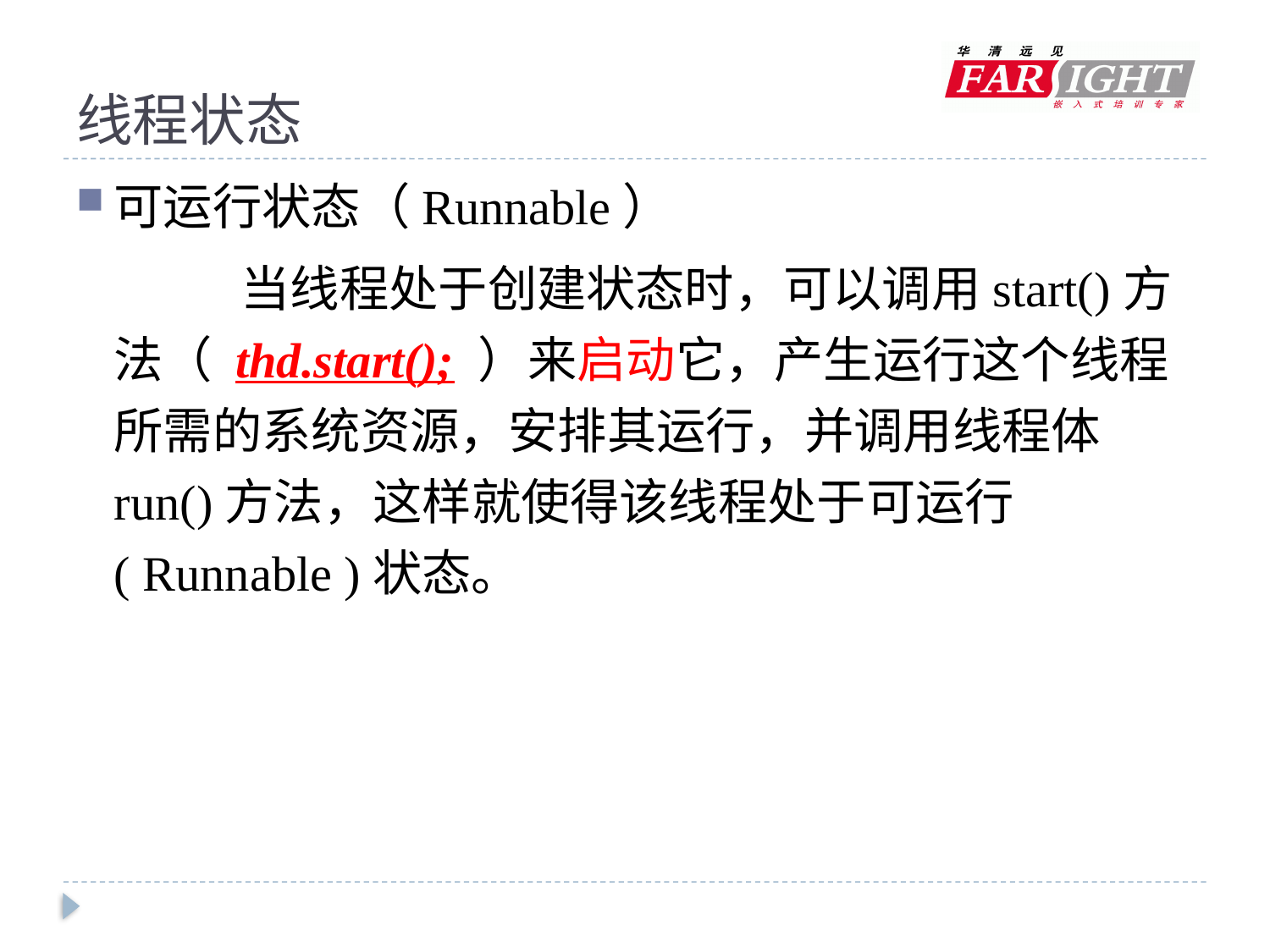

# 线程状态
可运行状态（Runnable）
		当线程处于创建状态时，可以调用start()方法（ thd.start(); ）来启动它，产生运行这个线程所需的系统资源，安排其运行，并调用线程体run()方法，这样就使得该线程处于可运行( Runnable )状态。